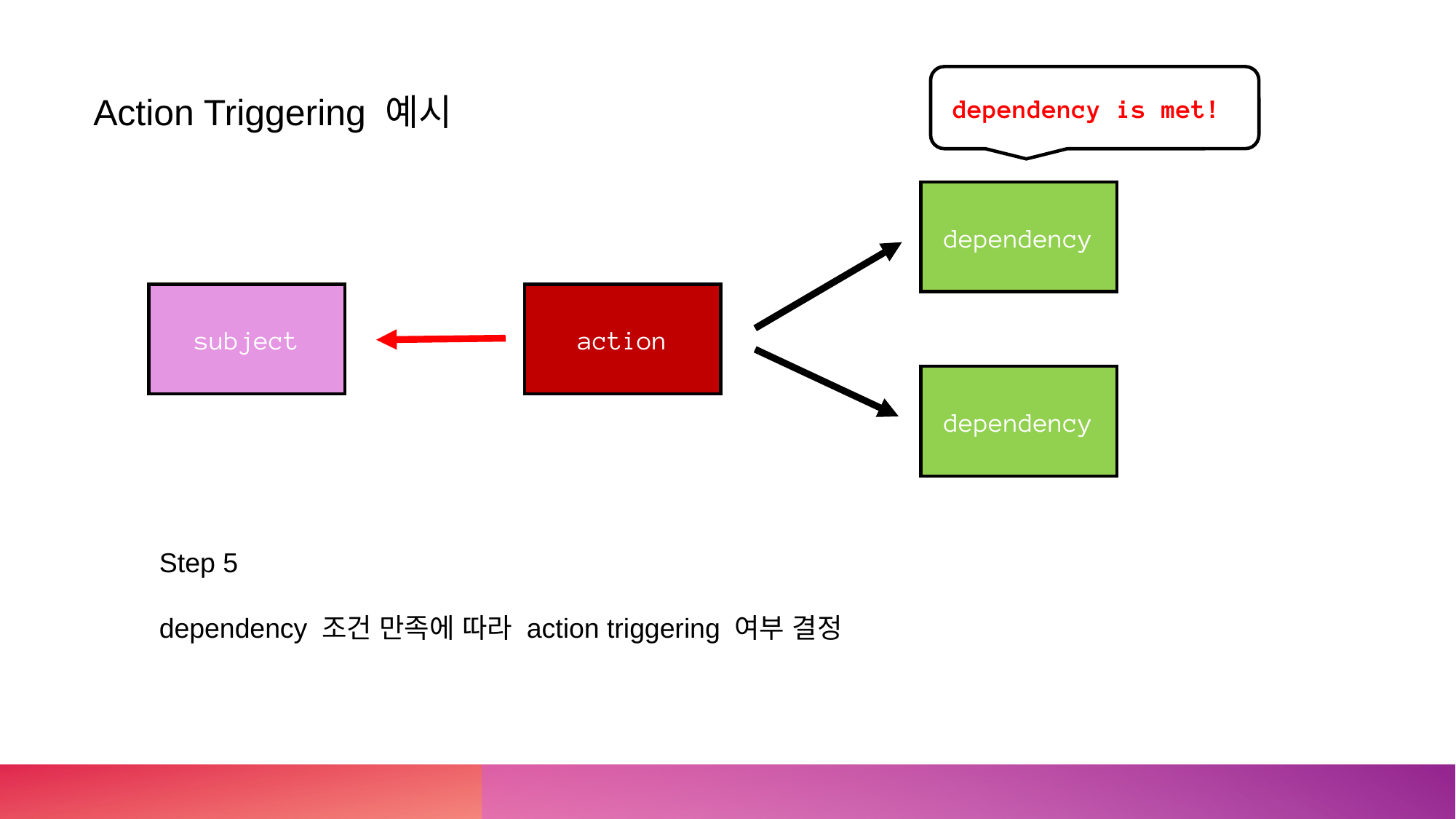

dependency is met!
Action Triggering 예시
dependency
action
subject
dependency
Step 5

dependency 조건 만족에 따라 action triggering 여부 결정